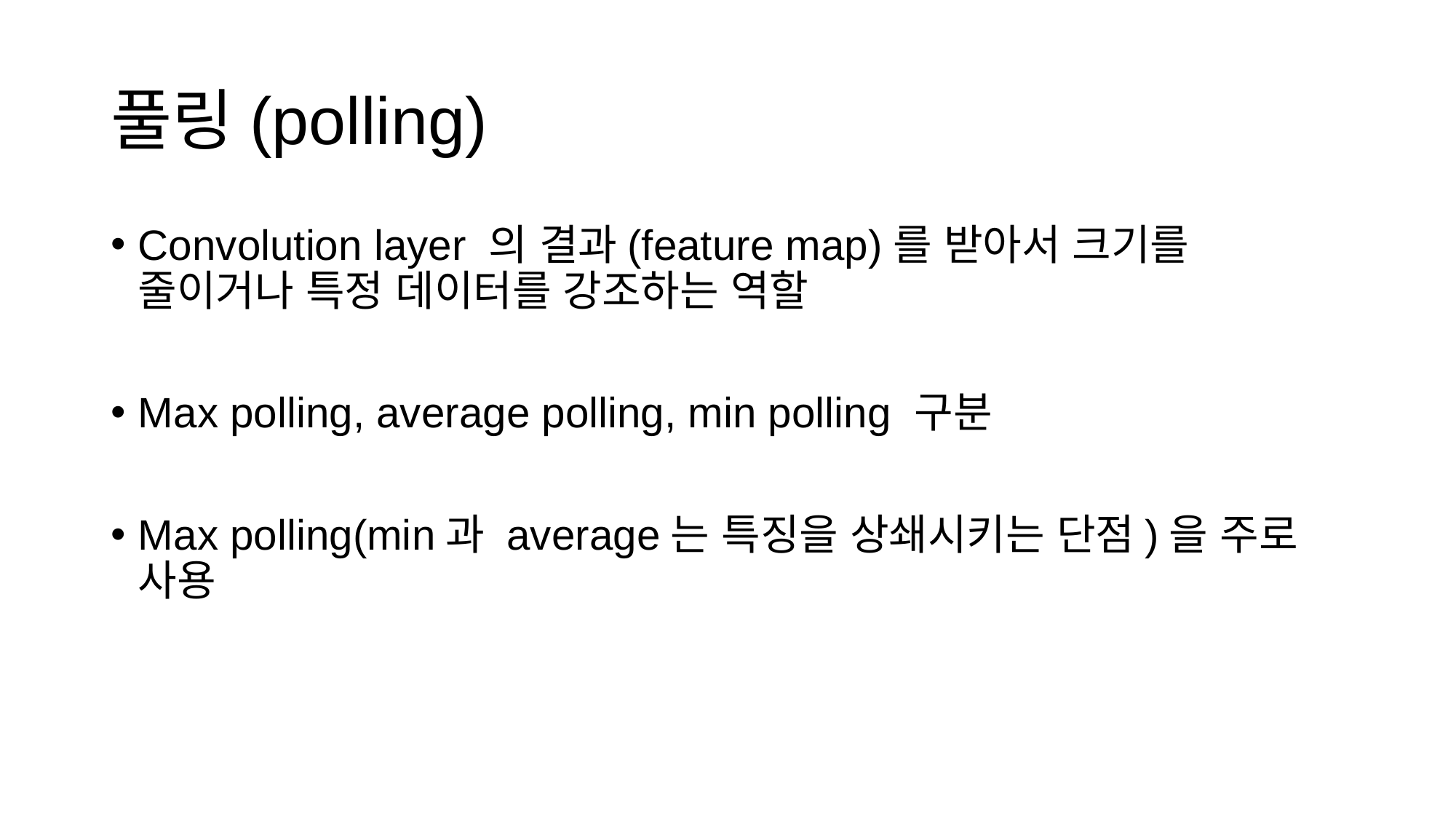

# 풀링(polling)
Convolution layer 의 결과(feature map)를 받아서 크기를 줄이거나 특정 데이터를 강조하는 역할

Max polling, average polling, min polling 구분

Max polling(min과 average는 특징을 상쇄시키는 단점)을 주로 사용